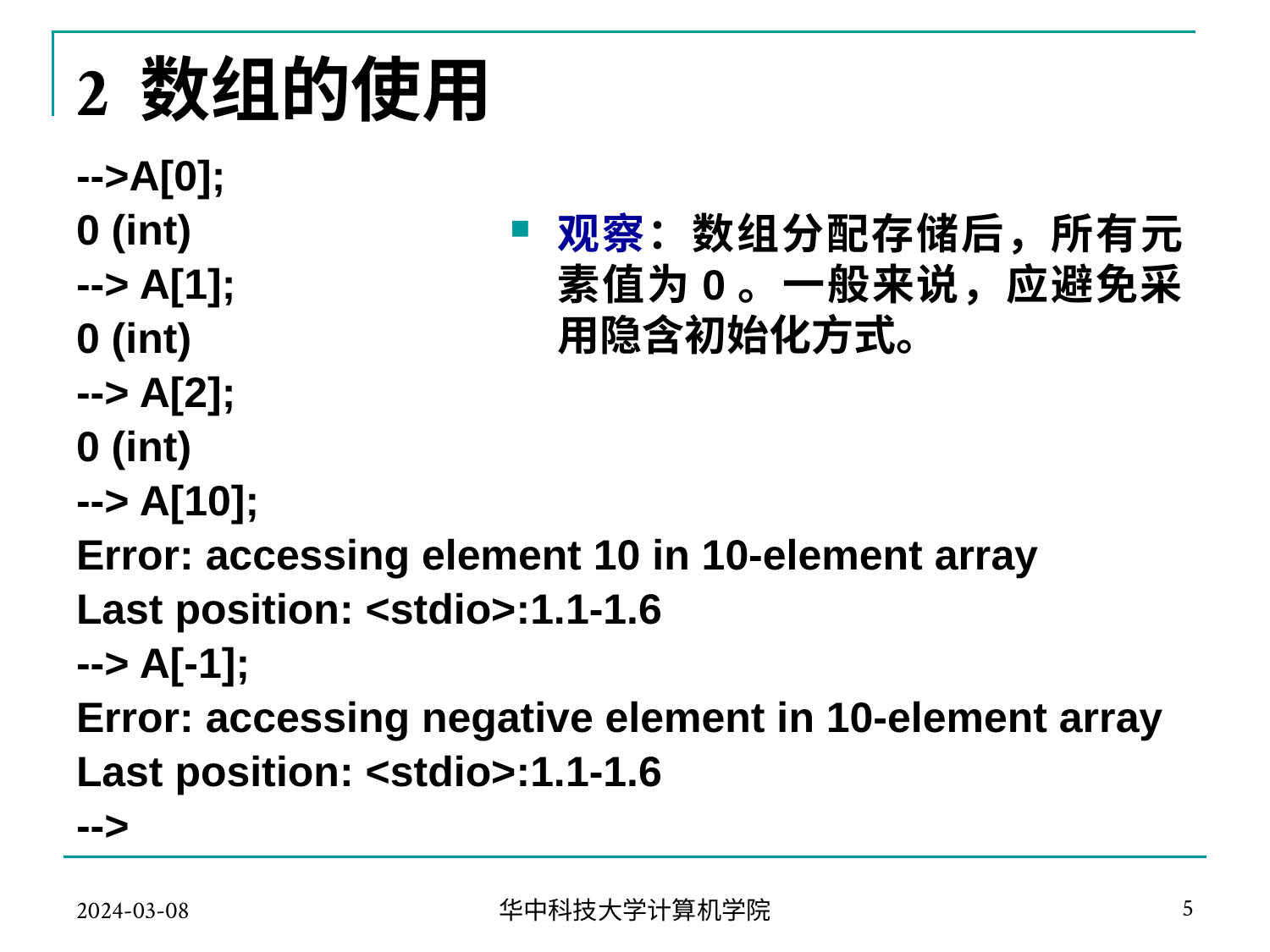

# 2 数组的使用
-->A[0];
0 (int)
--> A[1];
0 (int)
--> A[2];
0 (int)
--> A[10];
Error: accessing element 10 in 10-element array
Last position: <stdio>:1.1-1.6
--> A[-1];
Error: accessing negative element in 10-element array
Last position: <stdio>:1.1-1.6
-->
观察：数组分配存储后，所有元素值为0。一般来说，应避免采用隐含初始化方式。
2024-03-08
5
华中科技大学计算机学院